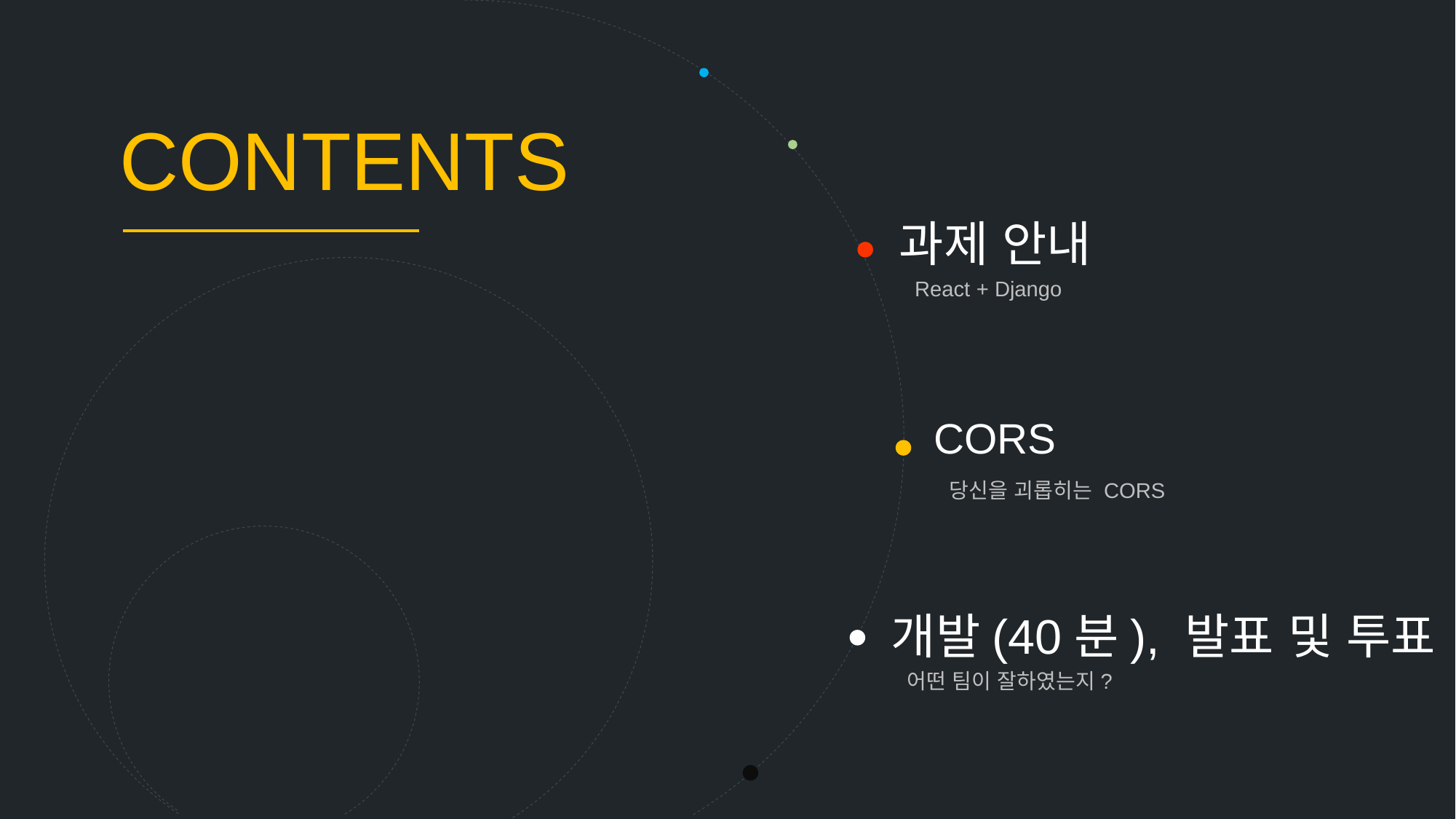

CONTENTS

과제 안내

React + Django
CORS

당신을 괴롭히는 CORS

개발(40분), 발표 및 투표

어떤 팀이 잘하였는지?